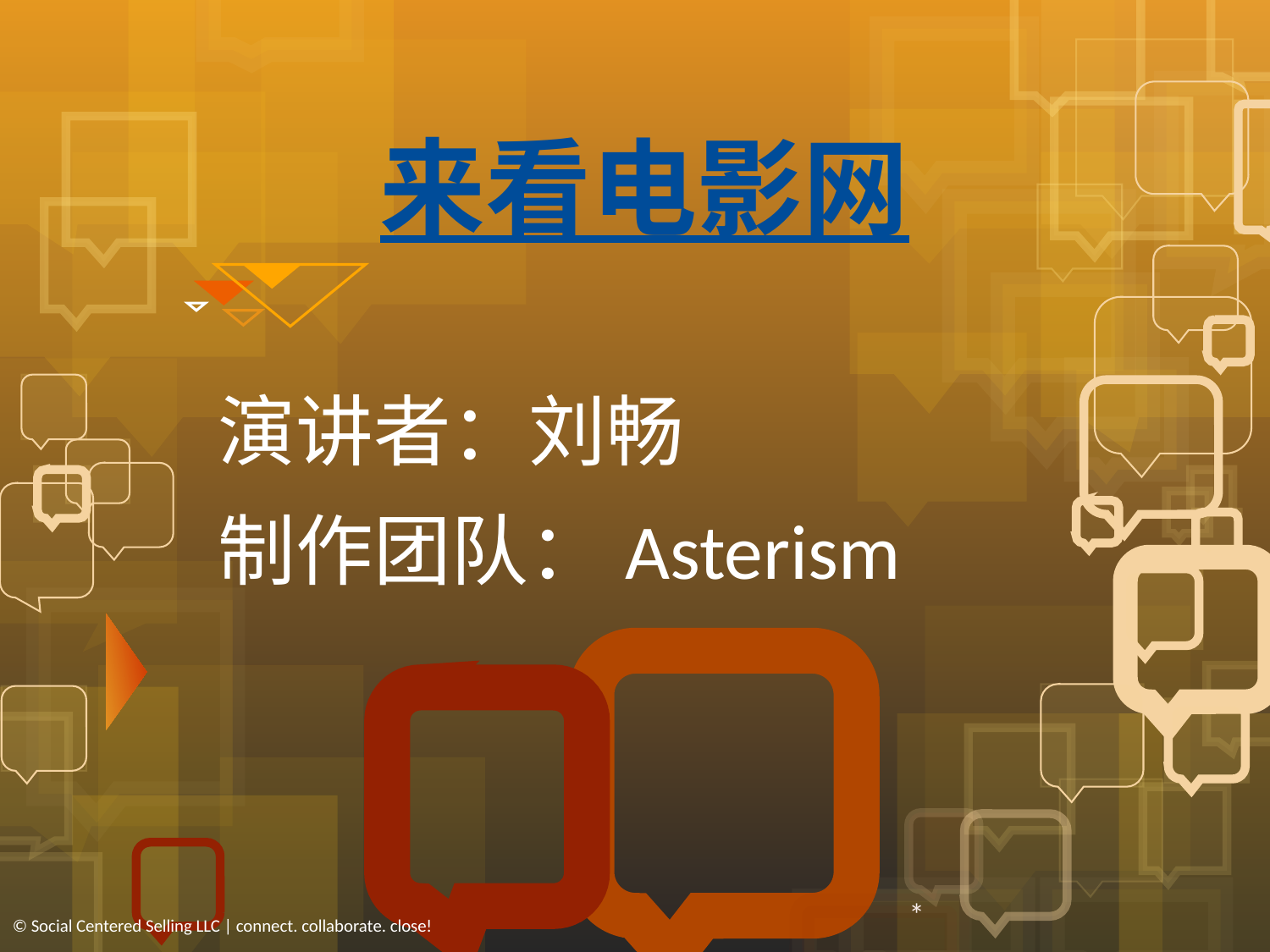

来看电影网

演讲者：刘畅
制作团队：Asterism

© Social Centered Selling LLC | connect. collaborate. close!
*